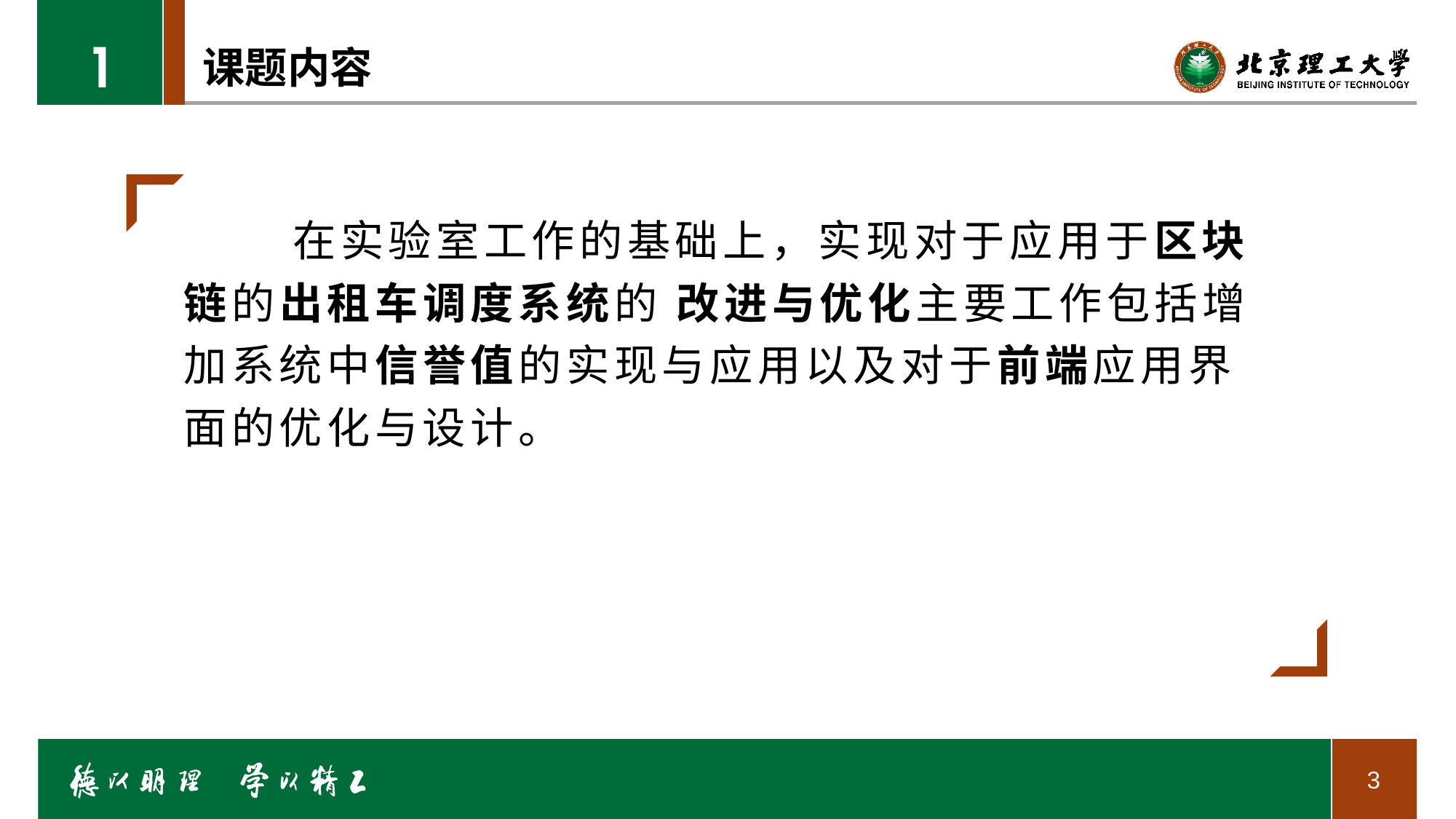

1
# 课题内容

	在实验室工作的基础上，实现对于应用于区块链的出租车调度系统的 改进与优化主要工作包括增加系统中信誉值的实现与应用以及对于前端应用界面的优化与设计。